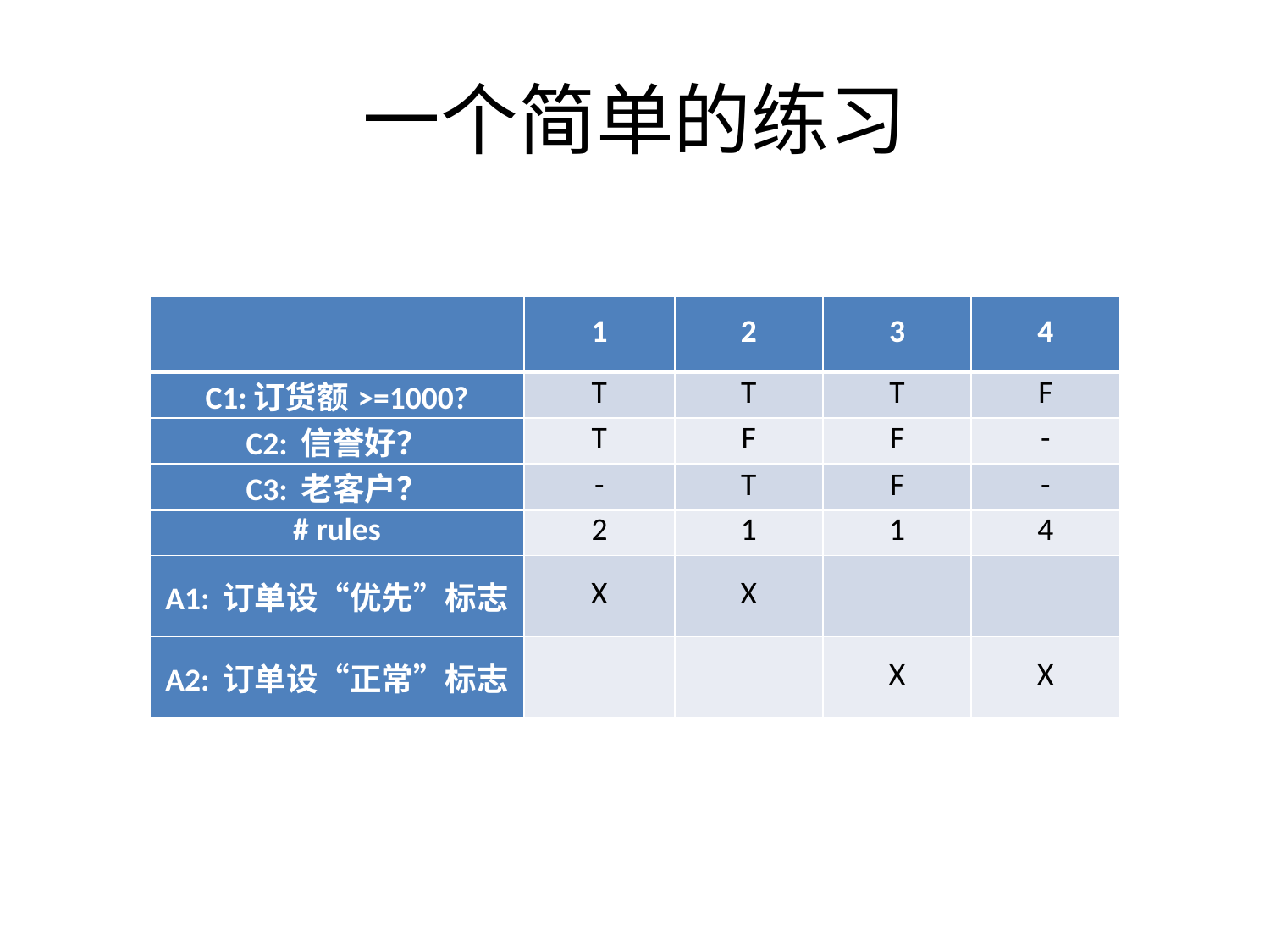

# 一个简单的练习
|  | 1 | 2 | 3 | 4 |
| --- | --- | --- | --- | --- |
| C1:订货额>=1000? | T | T | T | F |
| C2: 信誉好？ | T | F | F | - |
| C3: 老客户？ | - | T | F | - |
| # rules | 2 | 1 | 1 | 4 |
| A1: 订单设“优先”标志 | X | X |  |  |
| A2: 订单设“正常”标志 |  |  | X | X |